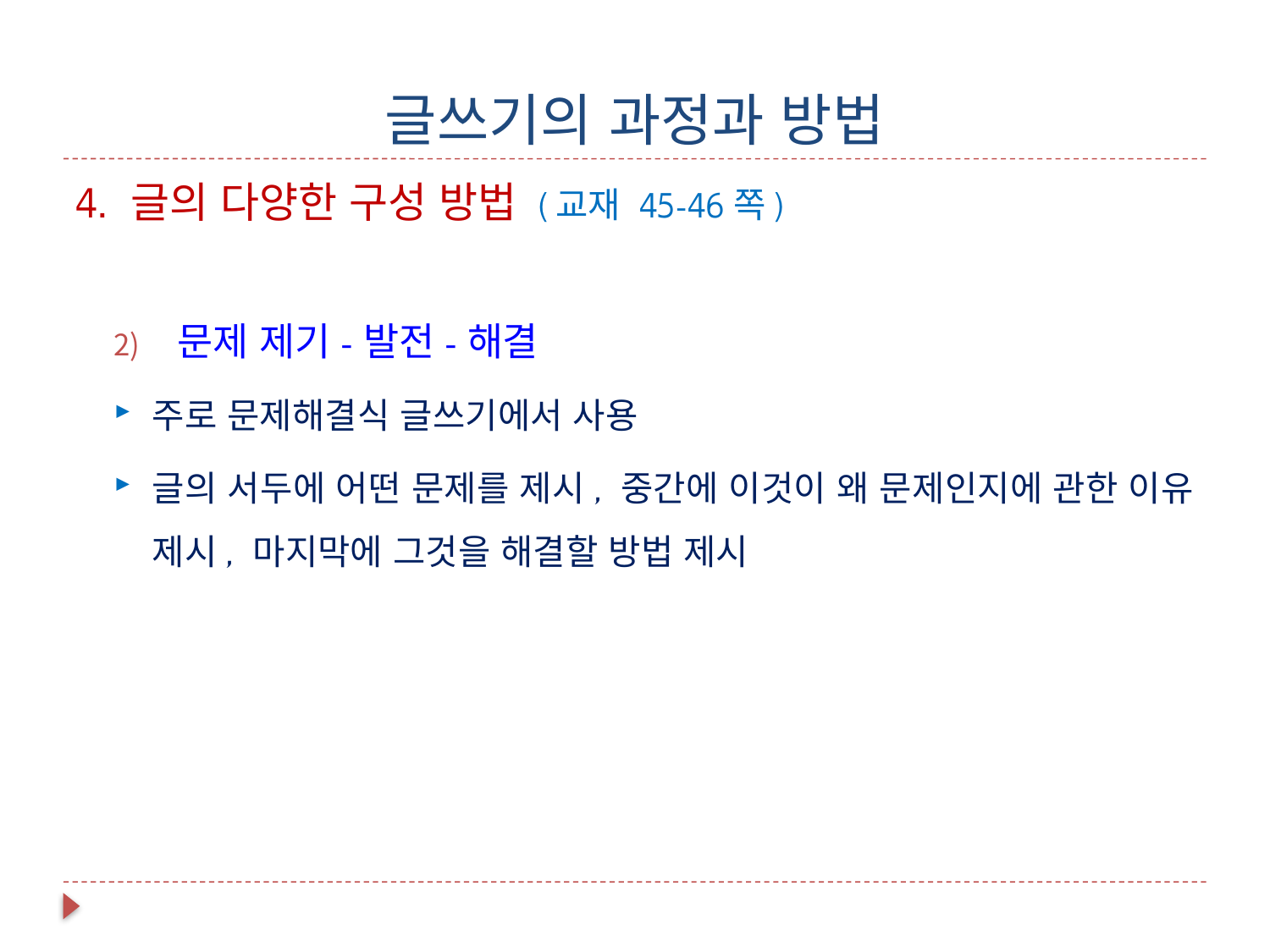

# 글쓰기의 과정과 방법
4. 글의 다양한 구성 방법 (교재 45-46쪽)

문제 제기-발전-해결
주로 문제해결식 글쓰기에서 사용
글의 서두에 어떤 문제를 제시, 중간에 이것이 왜 문제인지에 관한 이유 제시, 마지막에 그것을 해결할 방법 제시